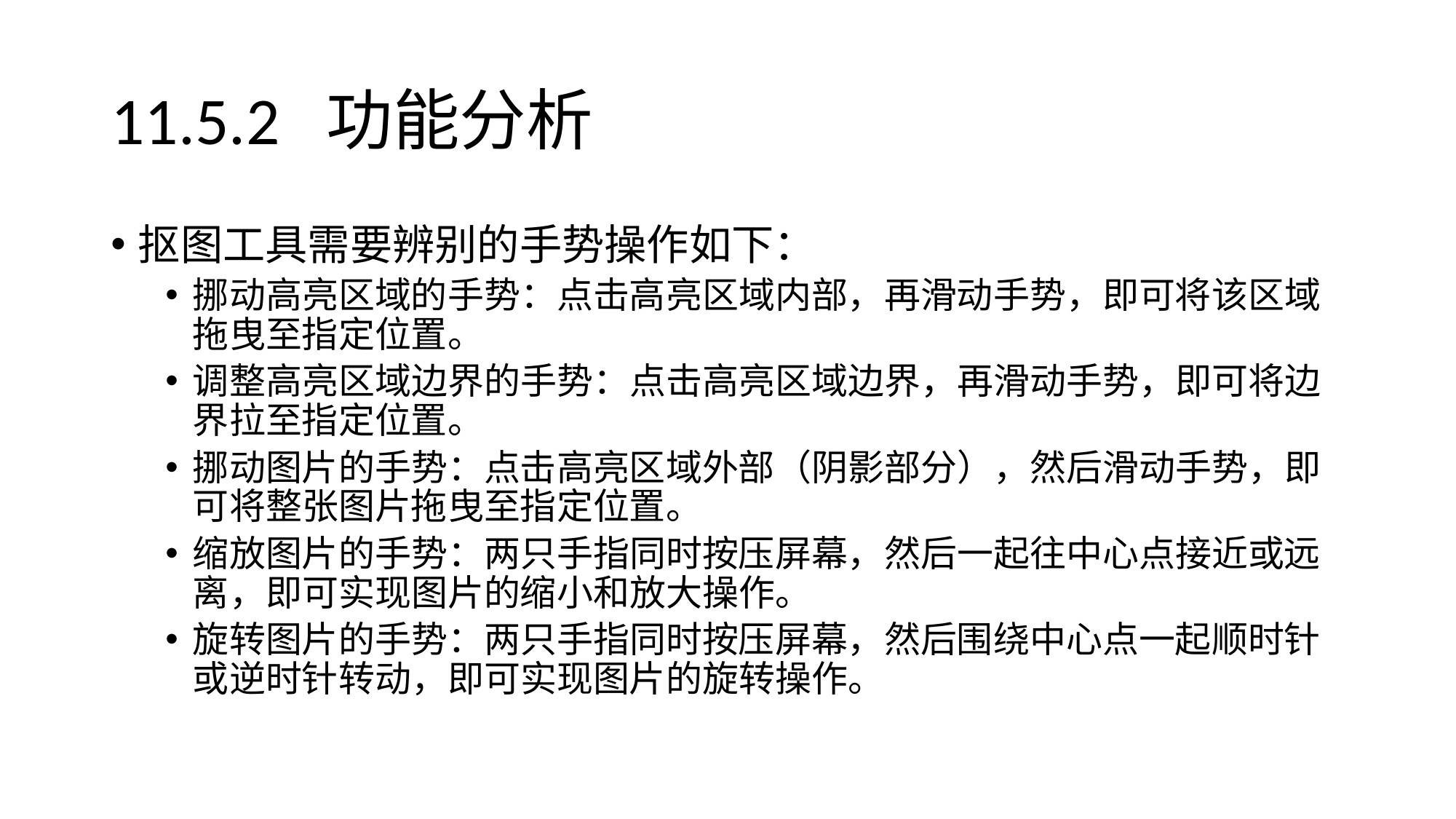

# 11.5.2  功能分析
抠图工具需要辨别的手势操作如下：
挪动高亮区域的手势：点击高亮区域内部，再滑动手势，即可将该区域拖曳至指定位置。
调整高亮区域边界的手势：点击高亮区域边界，再滑动手势，即可将边界拉至指定位置。
挪动图片的手势：点击高亮区域外部（阴影部分），然后滑动手势，即可将整张图片拖曳至指定位置。
缩放图片的手势：两只手指同时按压屏幕，然后一起往中心点接近或远离，即可实现图片的缩小和放大操作。
旋转图片的手势：两只手指同时按压屏幕，然后围绕中心点一起顺时针或逆时针转动，即可实现图片的旋转操作。